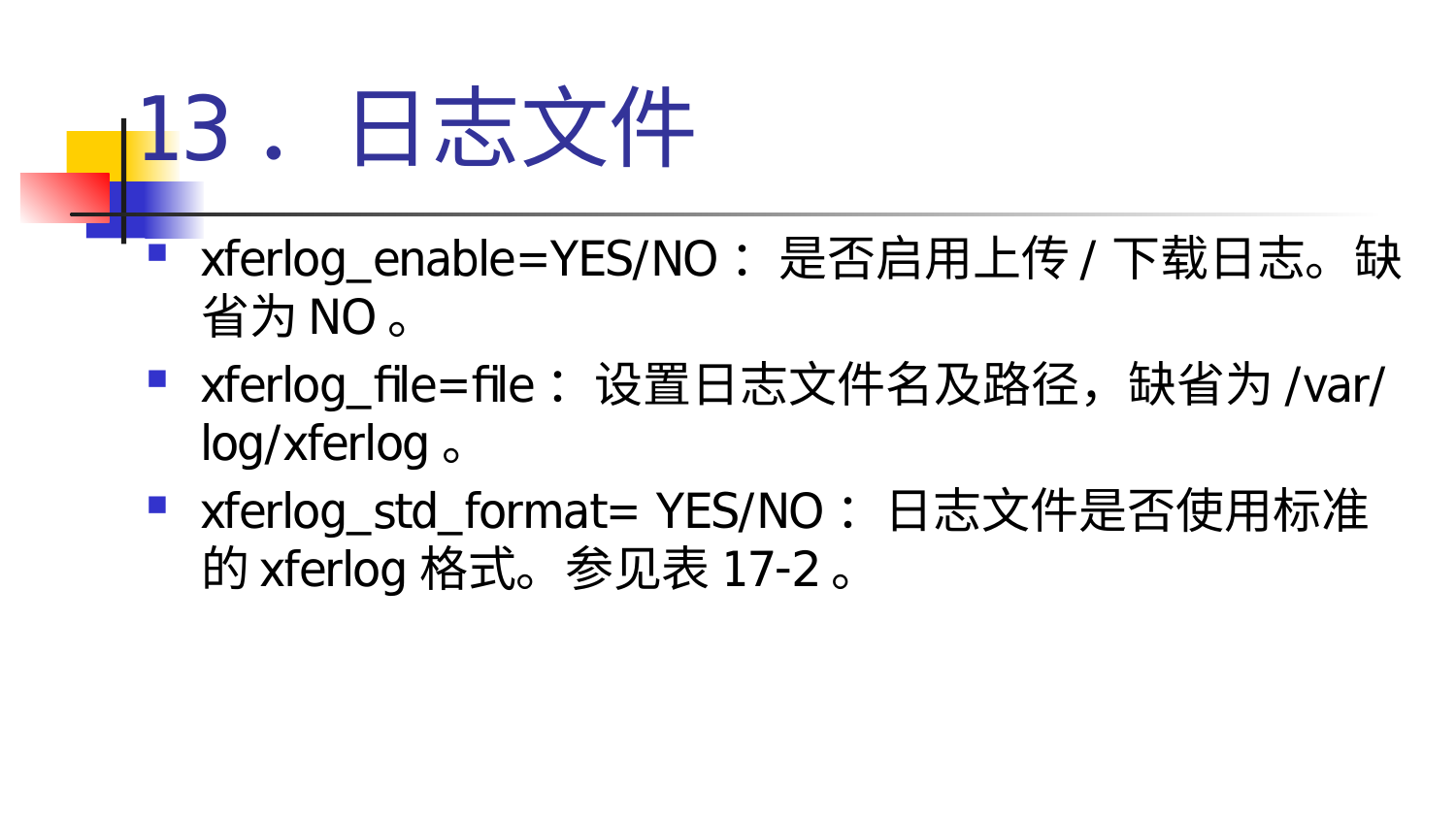

# 13．日志文件
xferlog_enable=YES/NO：是否启用上传/下载日志。缺省为NO。
xferlog_file=file：设置日志文件名及路径，缺省为/var/log/xferlog。
xferlog_std_format= YES/NO：日志文件是否使用标准的xferlog格式。参见表17-2。